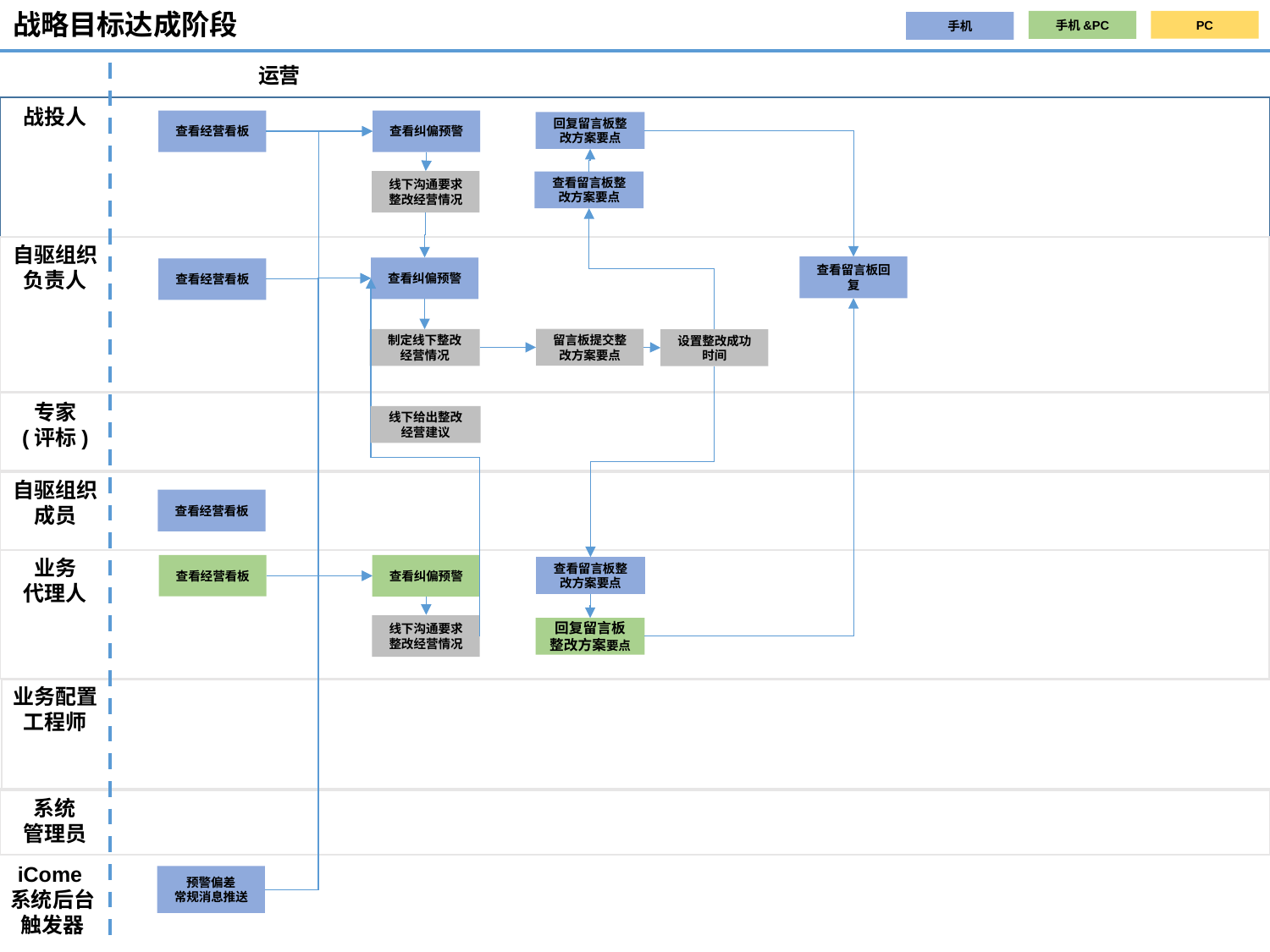

# 战略目标达成阶段
PC
手机&PC
手机
运营

战投人
查看纠偏预警
查看经营看板
回复留言板整改方案要点
线下沟通要求整改经营情况
查看留言板整改方案要点
自驱组织负责人

查看留言板回复
查看纠偏预警
查看经营看板
留言板提交整改方案要点
制定线下整改经营情况
设置整改成功时间
专家
(评标)

线下给出整改经营建议
自驱组织成员

查看经营看板
业务
代理人

查看纠偏预警
查看经营看板
查看留言板整改方案要点
线下沟通要求整改经营情况
回复留言板整改方案要点
业务配置工程师

系统
管理员
iCome系统后台触发器
预警偏差
常规消息推送